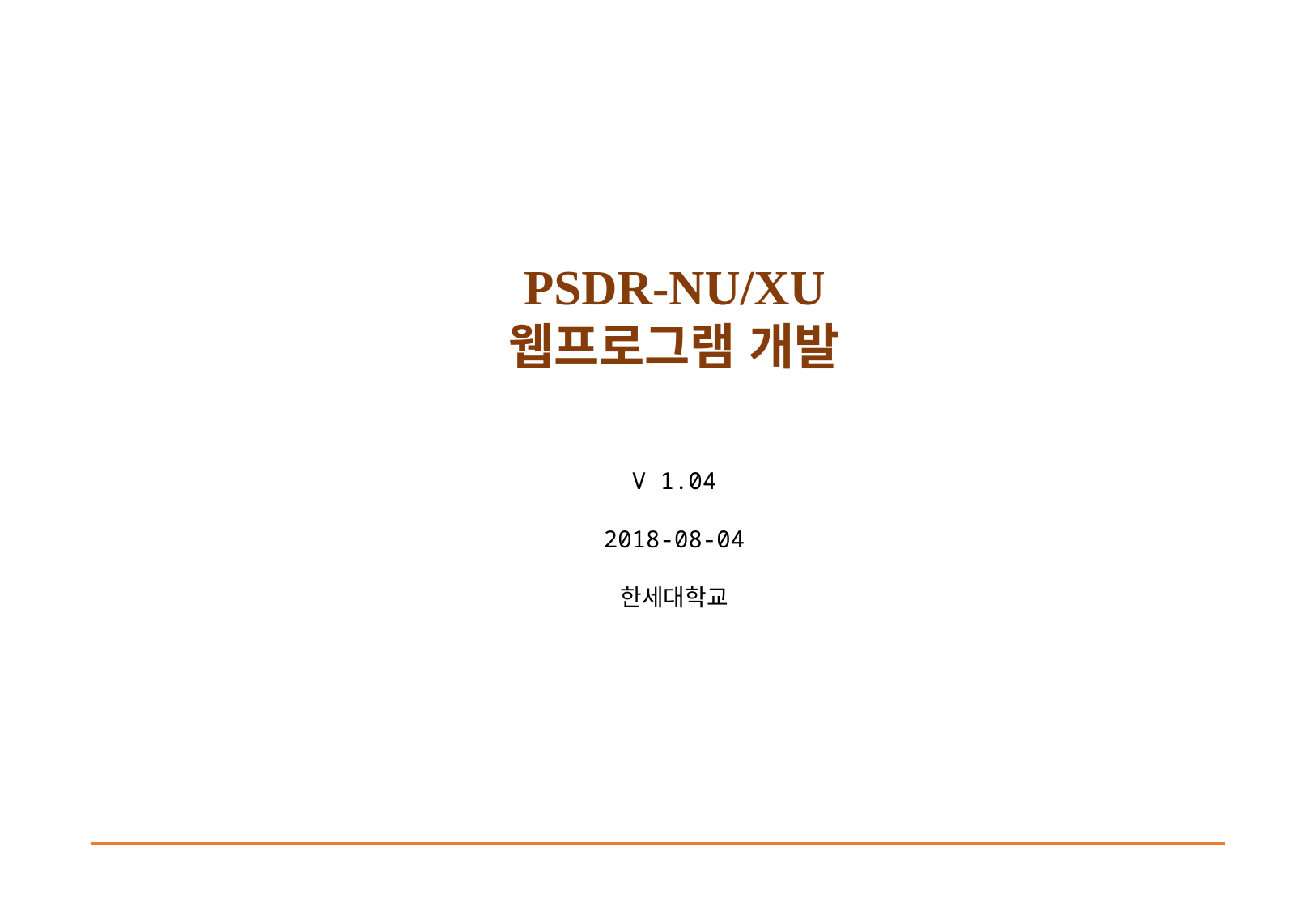

# PSDR-NU/XU 웹프로그램 개발
V 1.04
2018-08-04
한세대학교